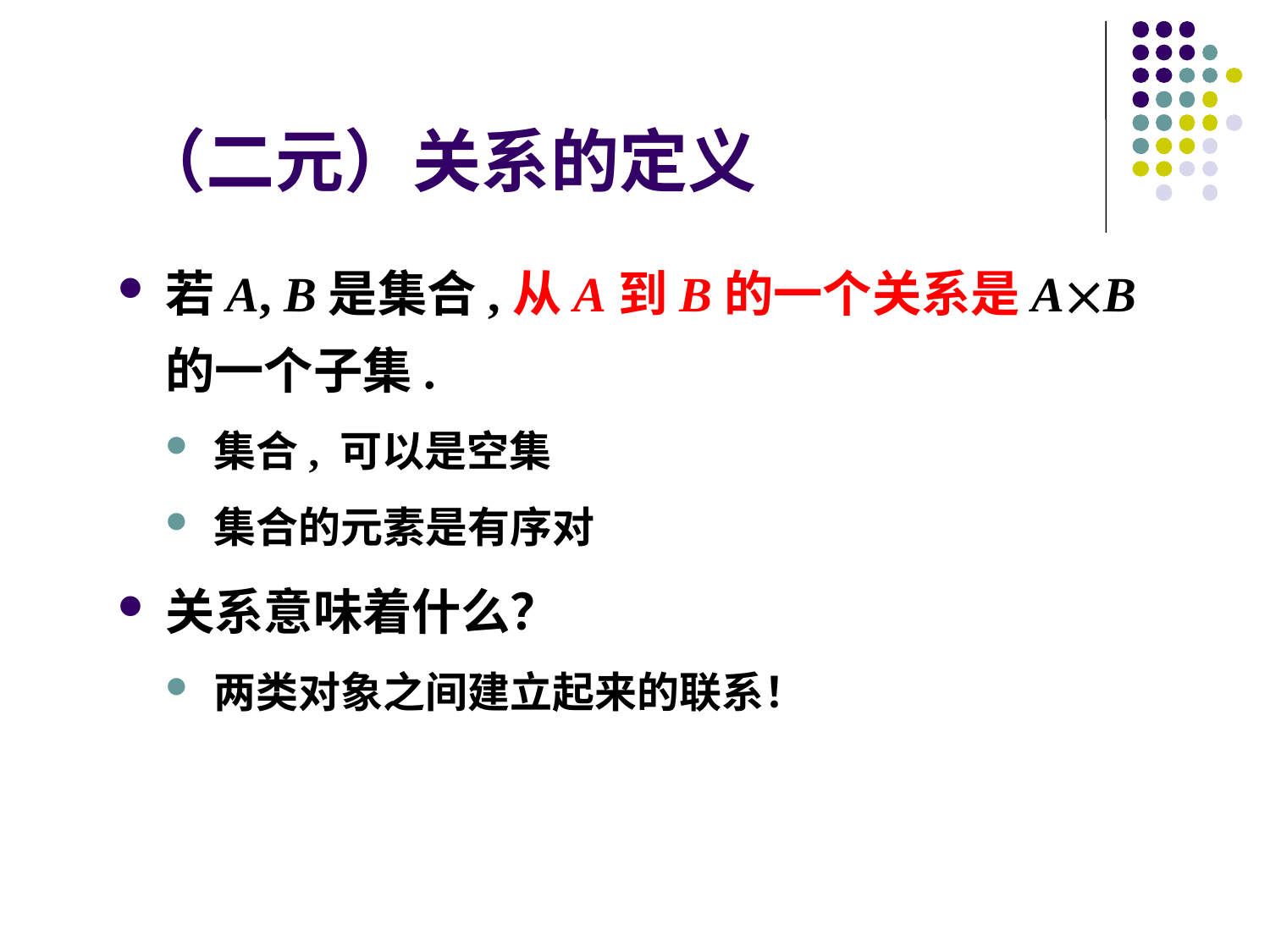

# （二元）关系的定义
若A, B是集合,从A到B的一个关系是A×B的一个子集.
集合, 可以是空集
集合的元素是有序对
关系意味着什么？
两类对象之间建立起来的联系！